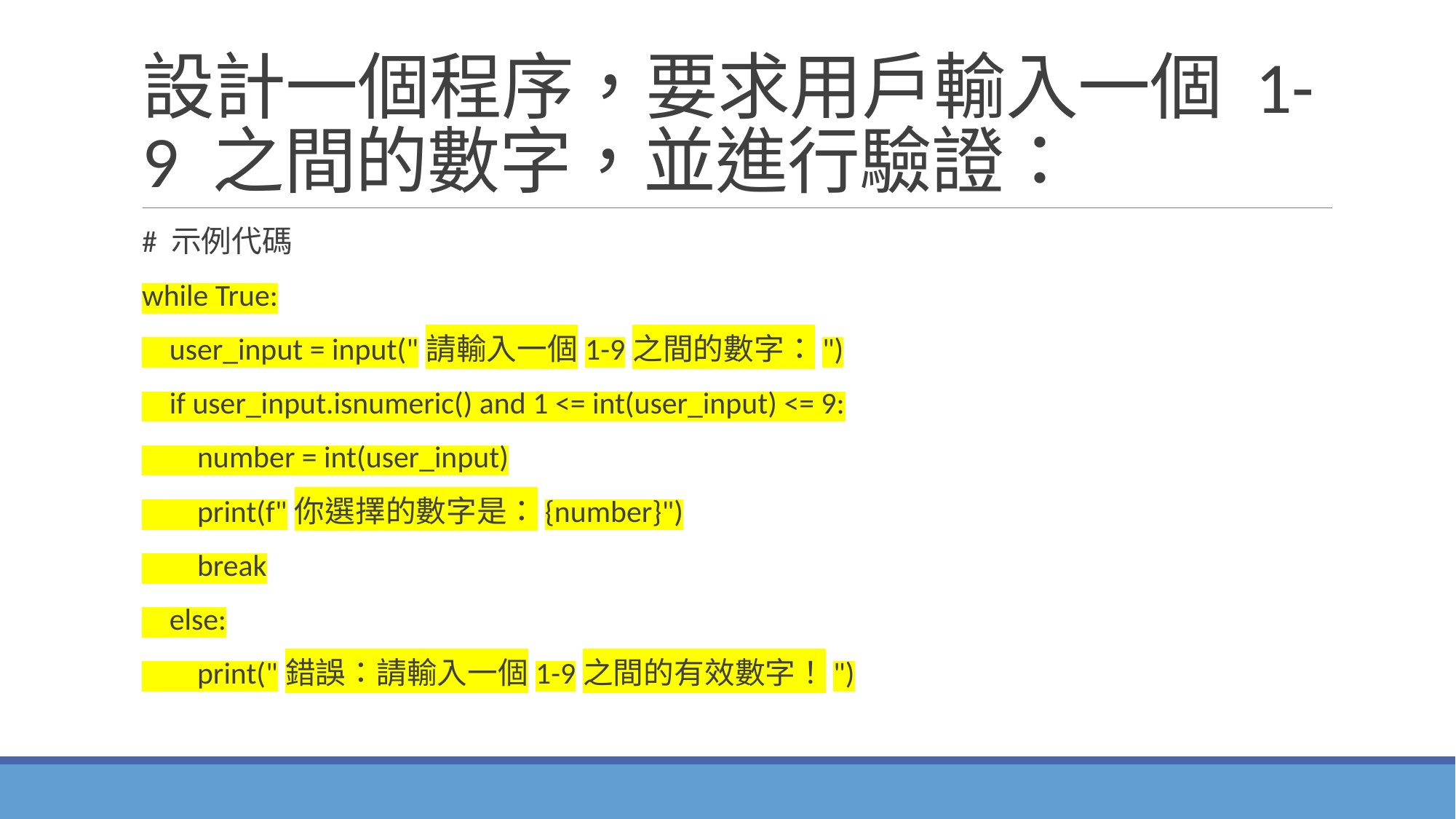

# 設計一個程序，要求用戶輸入一個 1-9 之間的數字，並進行驗證：
# 示例代碼
while True:
    user_input = input("請輸入一個1-9之間的數字：")
    if user_input.isnumeric() and 1 <= int(user_input) <= 9:
        number = int(user_input)
        print(f"你選擇的數字是：{number}")
        break
    else:
        print("錯誤：請輸入一個1-9之間的有效數字！")